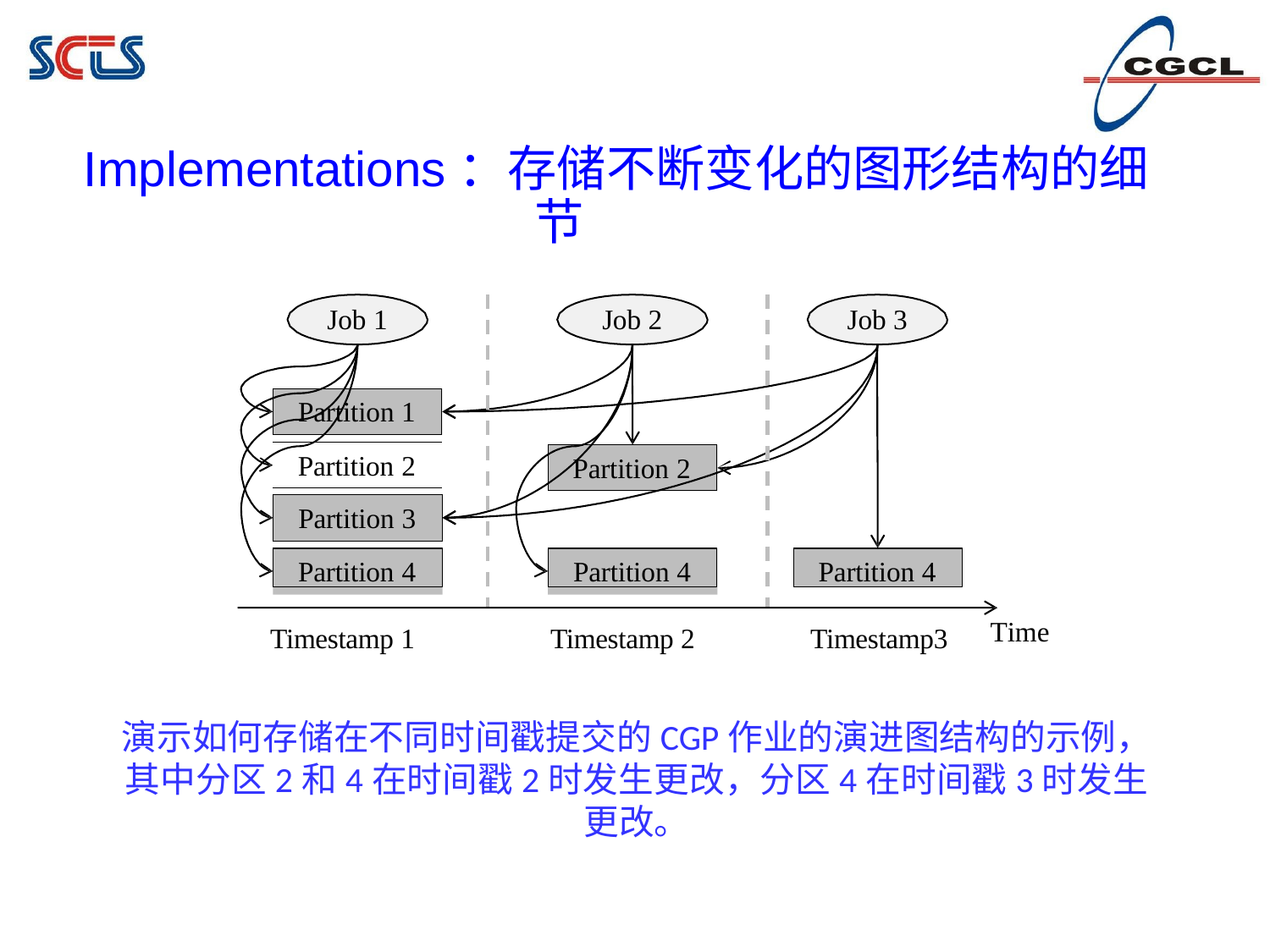

# Implementations：存储不断变化的图形结构的细节

Job 1
Job 2
Job 3

Partition 1

Partition 2
Partition 2

Partition 3

Partition 4
Partition 4
Partition 4

Time
Timestamp 1
Timestamp 2
Timestamp3
演示如何存储在不同时间戳提交的CGP作业的演进图结构的示例，其中分区2和4在时间戳2时发生更改，分区4在时间戳3时发生更改。